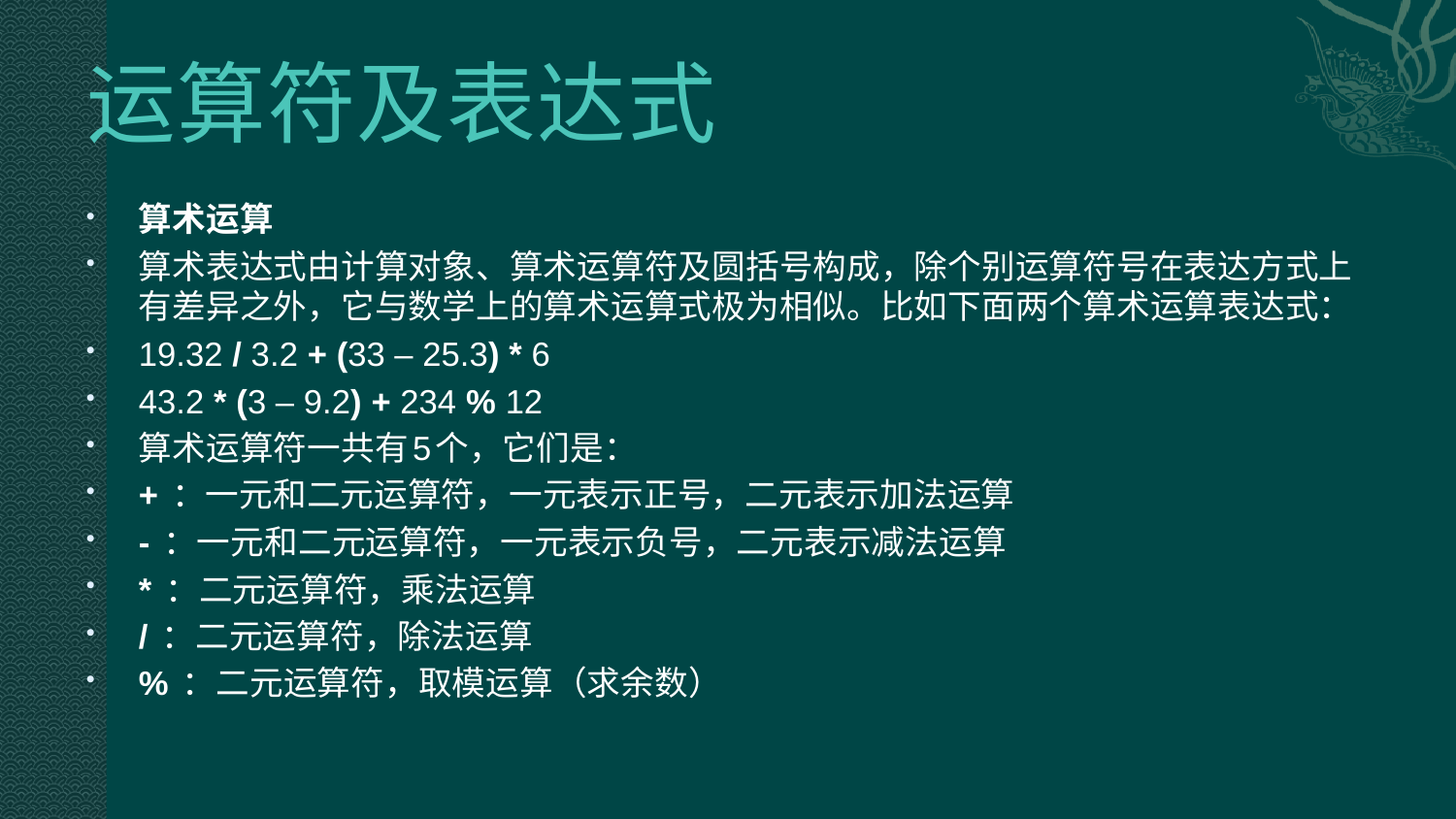

# 运算符及表达式
算术运算
算术表达式由计算对象、算术运算符及圆括号构成，除个别运算符号在表达方式上有差异之外，它与数学上的算术运算式极为相似。比如下面两个算术运算表达式：
19.32 / 3.2 + (33 – 25.3) * 6
43.2 * (3 – 9.2) + 234 % 12
算术运算符一共有5个，它们是：
+ ：一元和二元运算符，一元表示正号，二元表示加法运算
- ：一元和二元运算符，一元表示负号，二元表示减法运算
* ：二元运算符，乘法运算
/ ：二元运算符，除法运算
% ：二元运算符，取模运算（求余数）